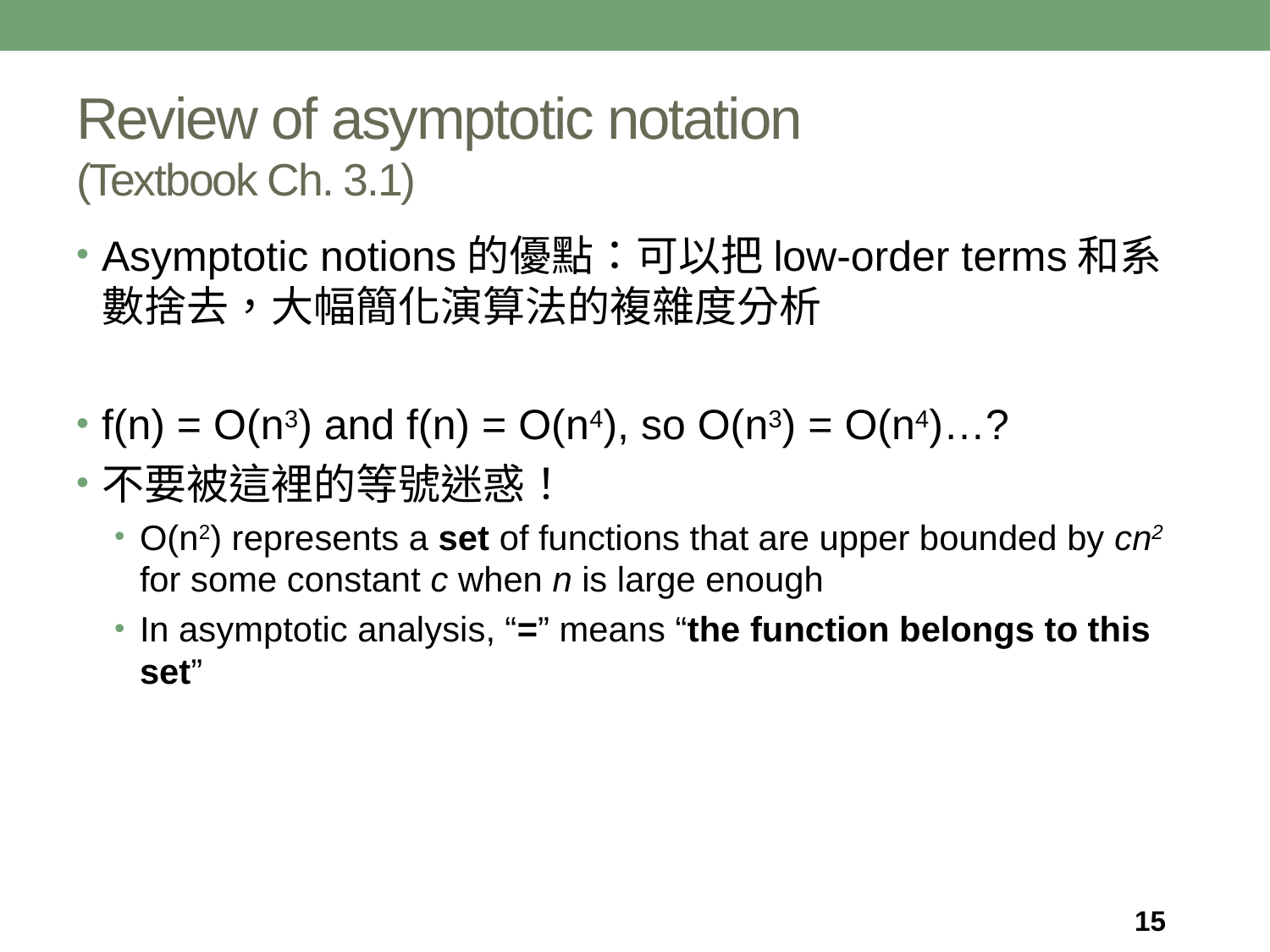

# Review of asymptotic notation (Textbook Ch. 3.1)
Asymptotic notions的優點：可以把low-order terms和系數捨去，大幅簡化演算法的複雜度分析

f(n) = O(n3) and f(n) = O(n4), so O(n3) = O(n4)…?
不要被這裡的等號迷惑！
O(n2) represents a set of functions that are upper bounded by cn2 for some constant c when n is large enough
In asymptotic analysis, “=” means “the function belongs to this set”
15